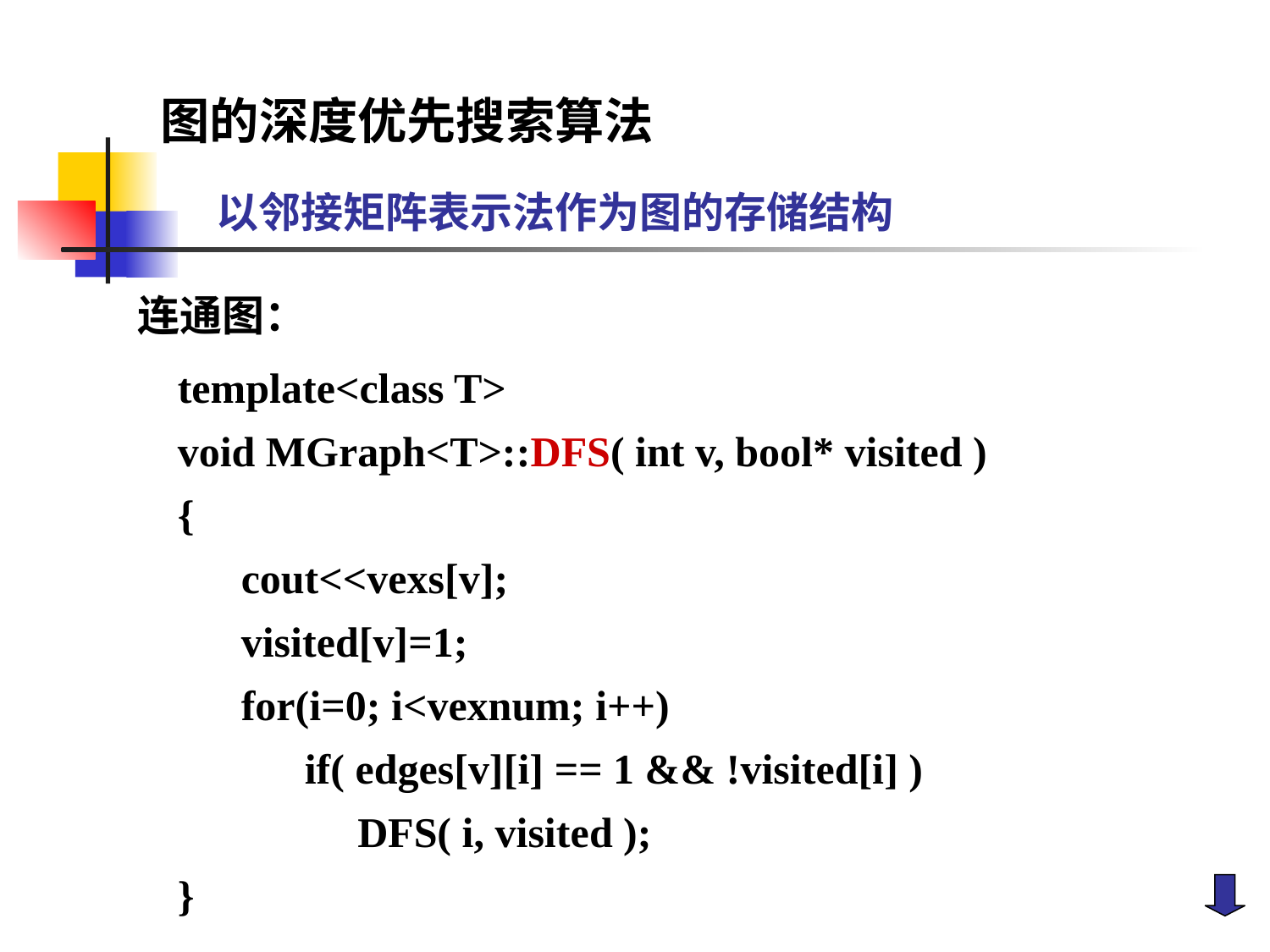

图的深度优先搜索算法
     以邻接矩阵表示法作为图的存储结构
连通图：
template<class T>
void MGraph<T>::DFS( int v, bool* visited )
{
      cout<<vexs[v];
      visited[v]=1;
      for(i=0; i<vexnum; i++)
            if( edges[v][i] == 1 && !visited[i] )
	     DFS( i, visited );
}